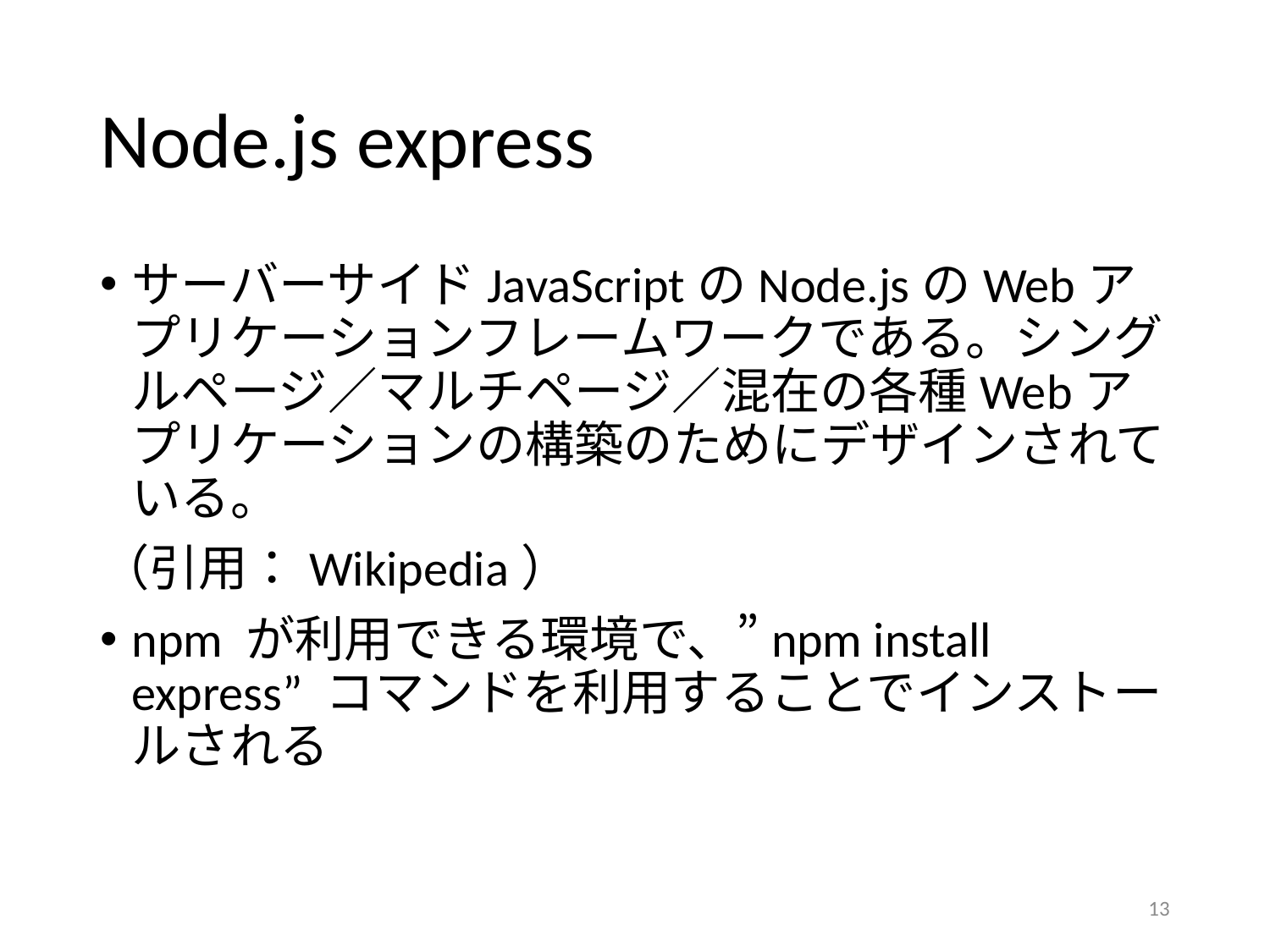

# Node.js express
サーバーサイドJavaScriptのNode.jsのWebアプリケーションフレームワークである。シングルページ／マルチページ／混在の各種Webアプリケーションの構築のためにデザインされている。
（引用：Wikipedia）
npm が利用できる環境で、”npm install express” コマンドを利用することでインストールされる

13